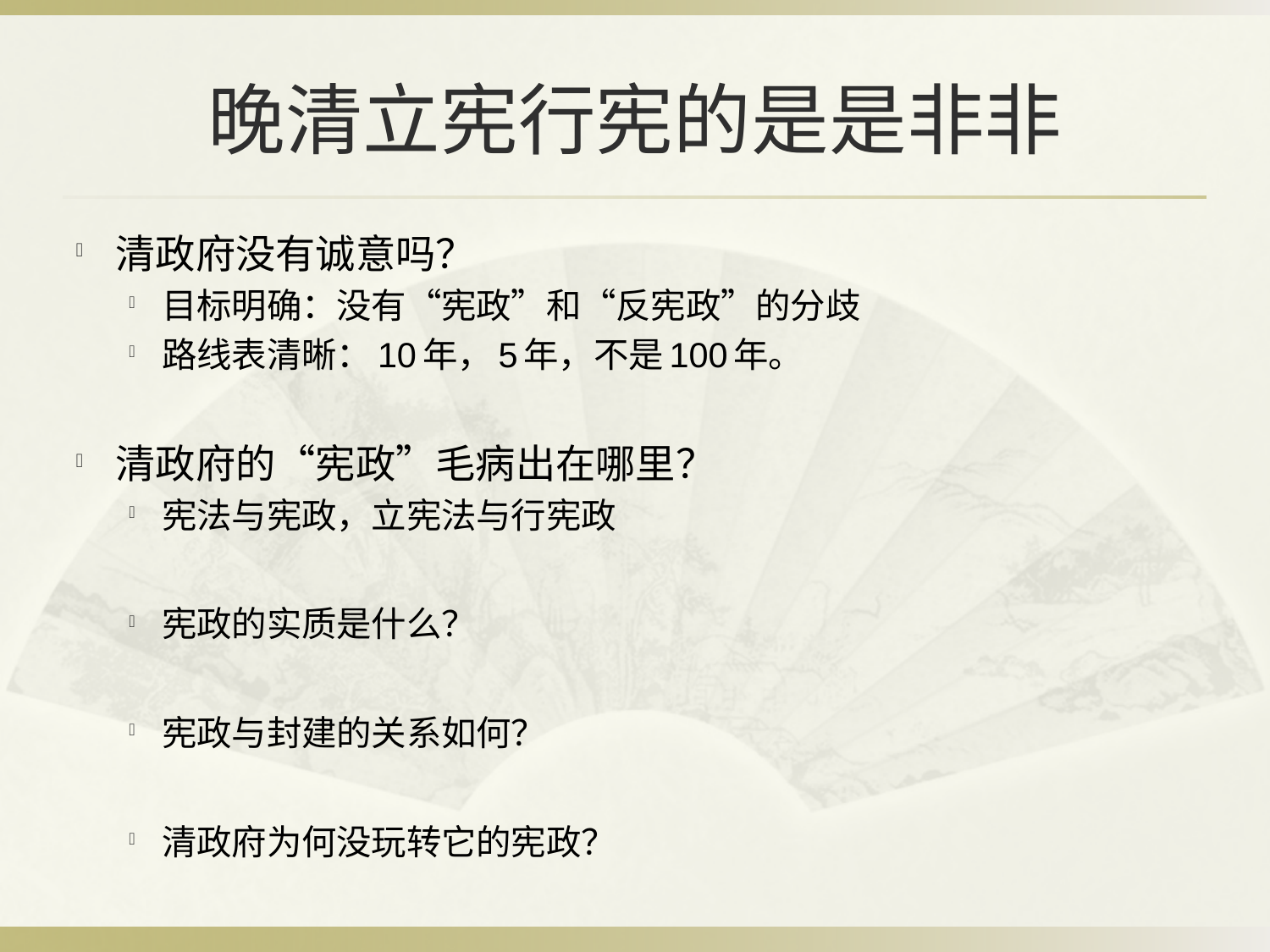

# 晚清立宪行宪的是是非非
清政府没有诚意吗？
目标明确：没有“宪政”和“反宪政”的分歧
路线表清晰：10年，5年，不是100年。

清政府的“宪政”毛病出在哪里？
宪法与宪政，立宪法与行宪政

宪政的实质是什么？

宪政与封建的关系如何？

清政府为何没玩转它的宪政？